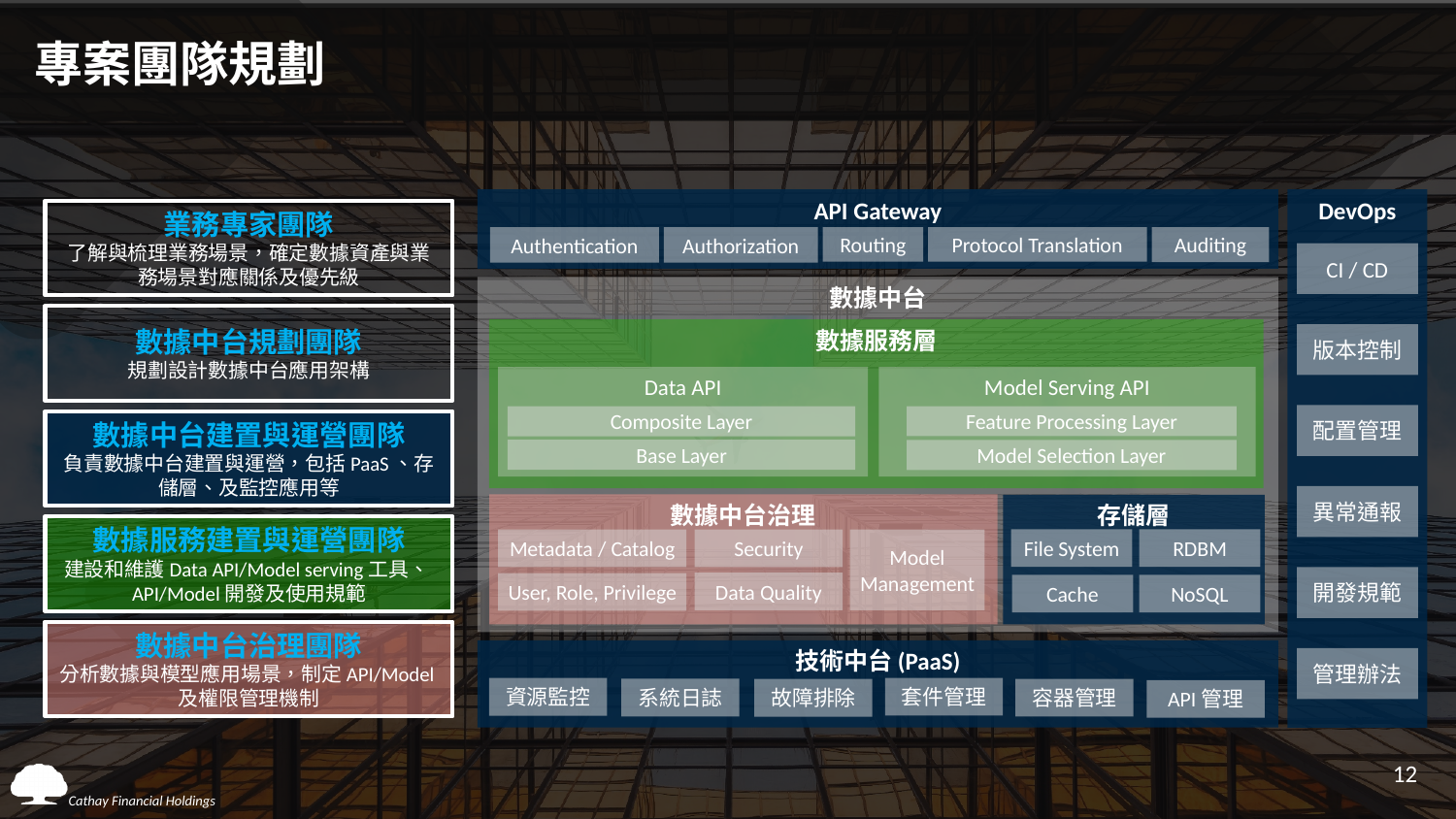

專案團隊規劃

API Gateway
DevOps
CI / CD
版本控制
配置管理
異常通報
開發規範
管理辦法
業務專家團隊
了解與梳理業務場景，確定數據資產與業務場景對應關係及優先級
Authentication
Authorization
Routing
Protocol Translation
Auditing
數據中台
數據中台規劃團隊
規劃設計數據中台應用架構
數據服務層
Data API
Model Serving API
Feature Processing Layer
Composite Layer
數據中台建置與運營團隊
負責數據中台建置與運營，包括PaaS、存儲層、及監控應用等
Base Layer
Model Selection Layer
數據中台治理
存儲層
數據服務建置與運營團隊
建設和維護Data API/Model serving工具、API/Model開發及使用規範
Model Management
File System
RDBM
Metadata / Catalog
Security
Data Quality
User, Role, Privilege
Cache
NoSQL
數據中台治理團隊
分析數據與模型應用場景，制定API/Model及權限管理機制
技術中台(PaaS)
套件管理
資源監控
系統日誌
容器管理
故障排除
API管理
12